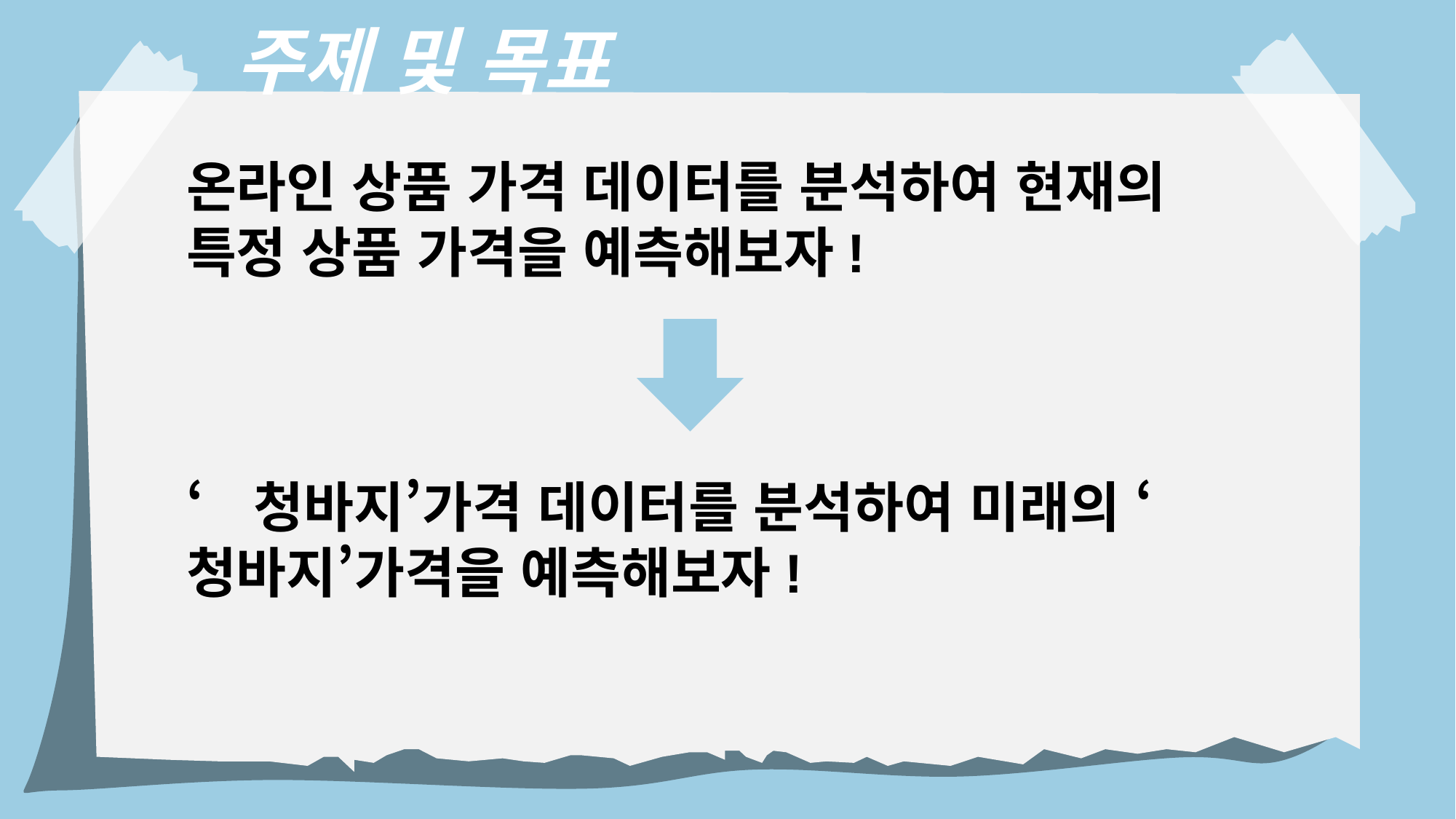

주제 및 목표

온라인 상품 가격 데이터를 분석하여 현재의 특정 상품 가격을 예측해보자!

‘청바지’가격 데이터를 분석하여 미래의 ‘청바지’가격을 예측해보자!